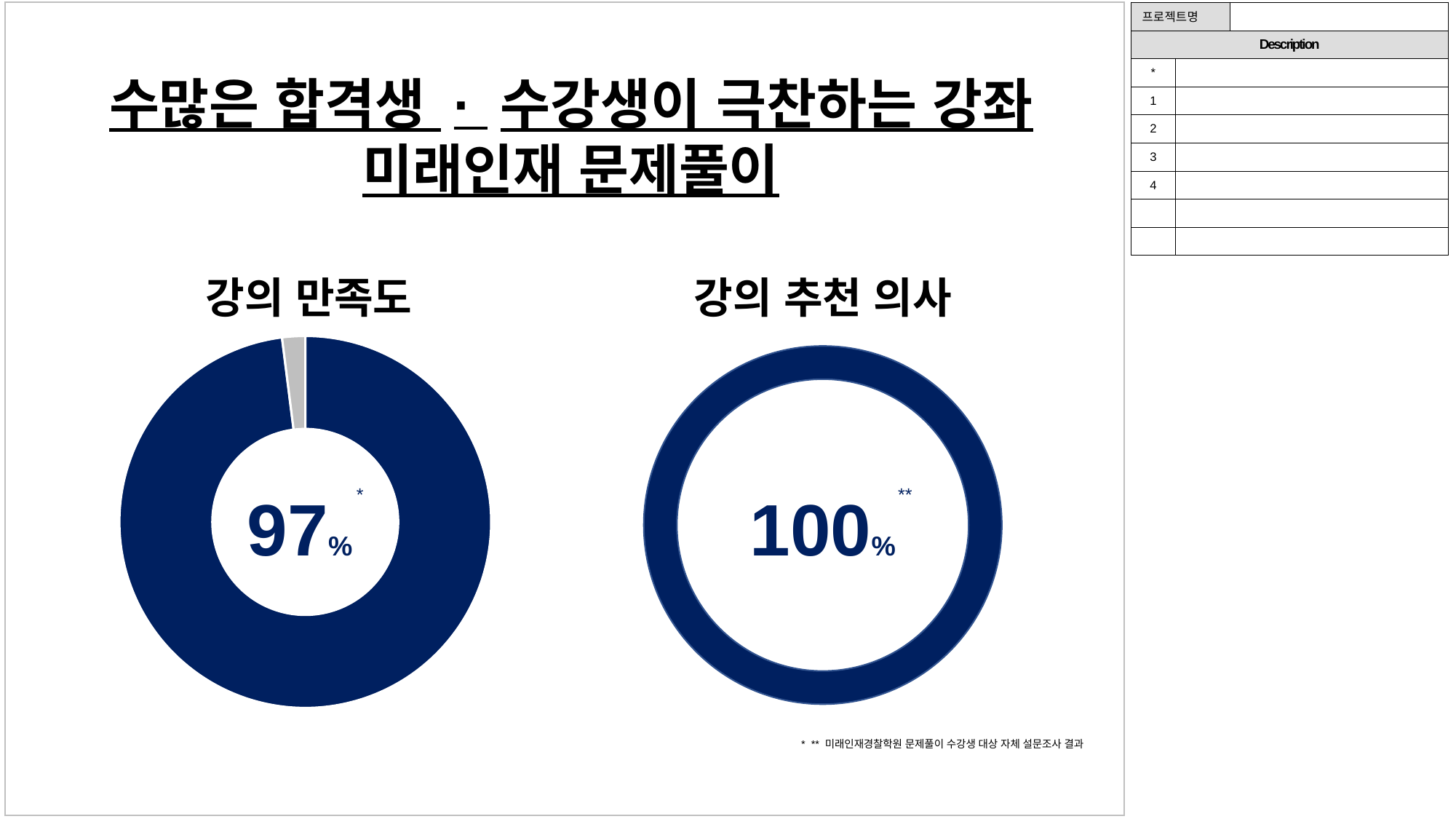

| 프로젝트명 |  |  |
| --- | --- | --- |
| Description |  |  |
| \* |  |  |
| 1 |  |  |
| 2 |  |  |
| 3 |  |  |
| 4 |  |  |
|  |  |  |
|  |  |  |
수많은 합격생 · 수강생이 극찬하는 강좌
미래인재 문제풀이
강의 만족도
강의 추천 의사

### Chart

| Category | 판매 |
|---|---|
| 1분기 | 98.0 |
| 2분기 | 2.0 |
*
100%
**
97%
*  ** 미래인재경찰학원 문제풀이 수강생 대상 자체 설문조사 결과